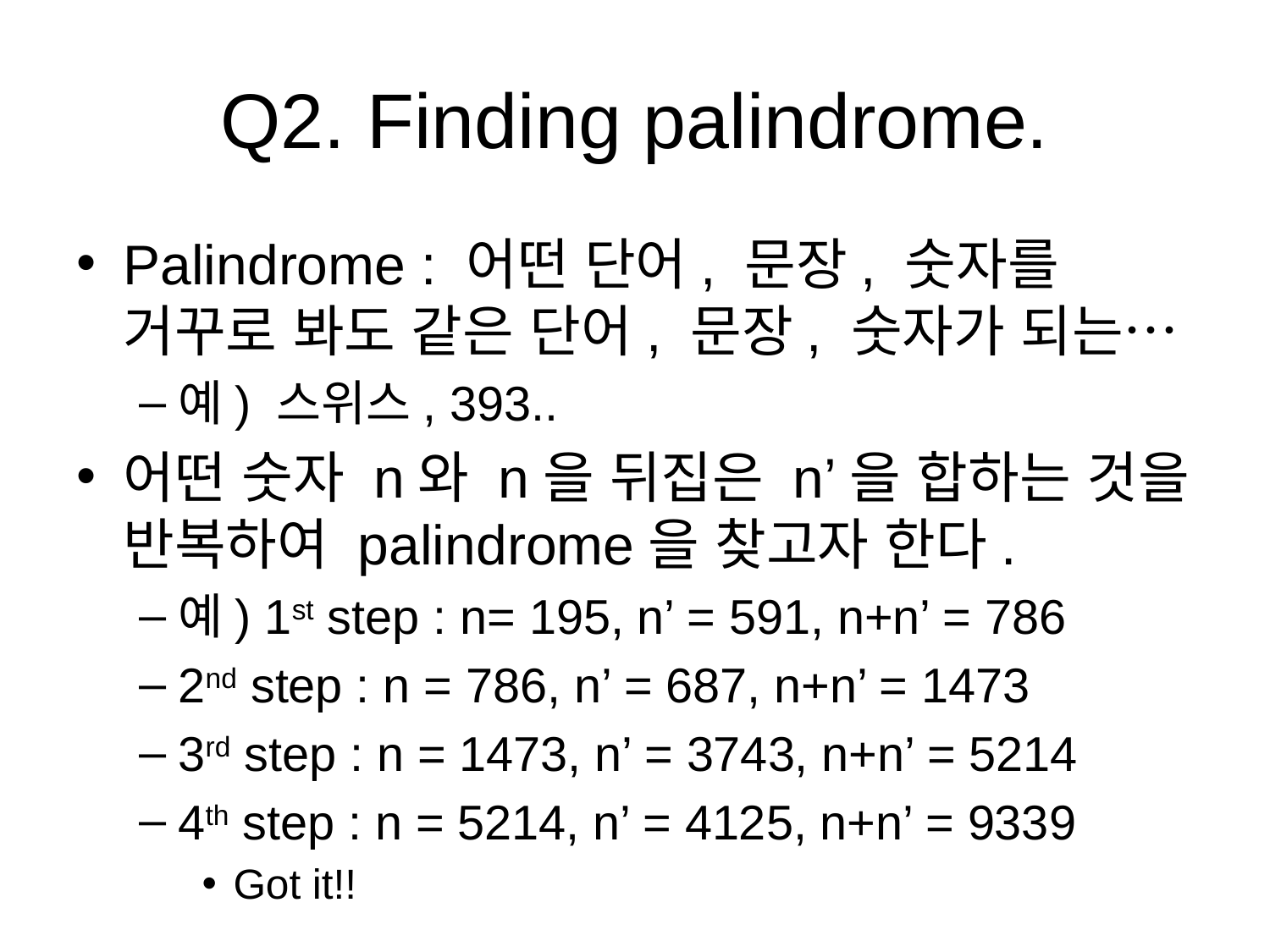

# Q2. Finding palindrome.
Palindrome : 어떤 단어, 문장, 숫자를 거꾸로 봐도 같은 단어, 문장, 숫자가 되는…
예) 스위스, 393..
어떤 숫자 n와 n을 뒤집은 n’을 합하는 것을 반복하여 palindrome을 찾고자 한다.
예) 1st step : n= 195, n’ = 591, n+n’ = 786
2nd step : n = 786, n’ = 687, n+n’ = 1473
3rd step : n = 1473, n’ = 3743, n+n’ = 5214
4th step : n = 5214, n’ = 4125, n+n’ = 9339
Got it!!